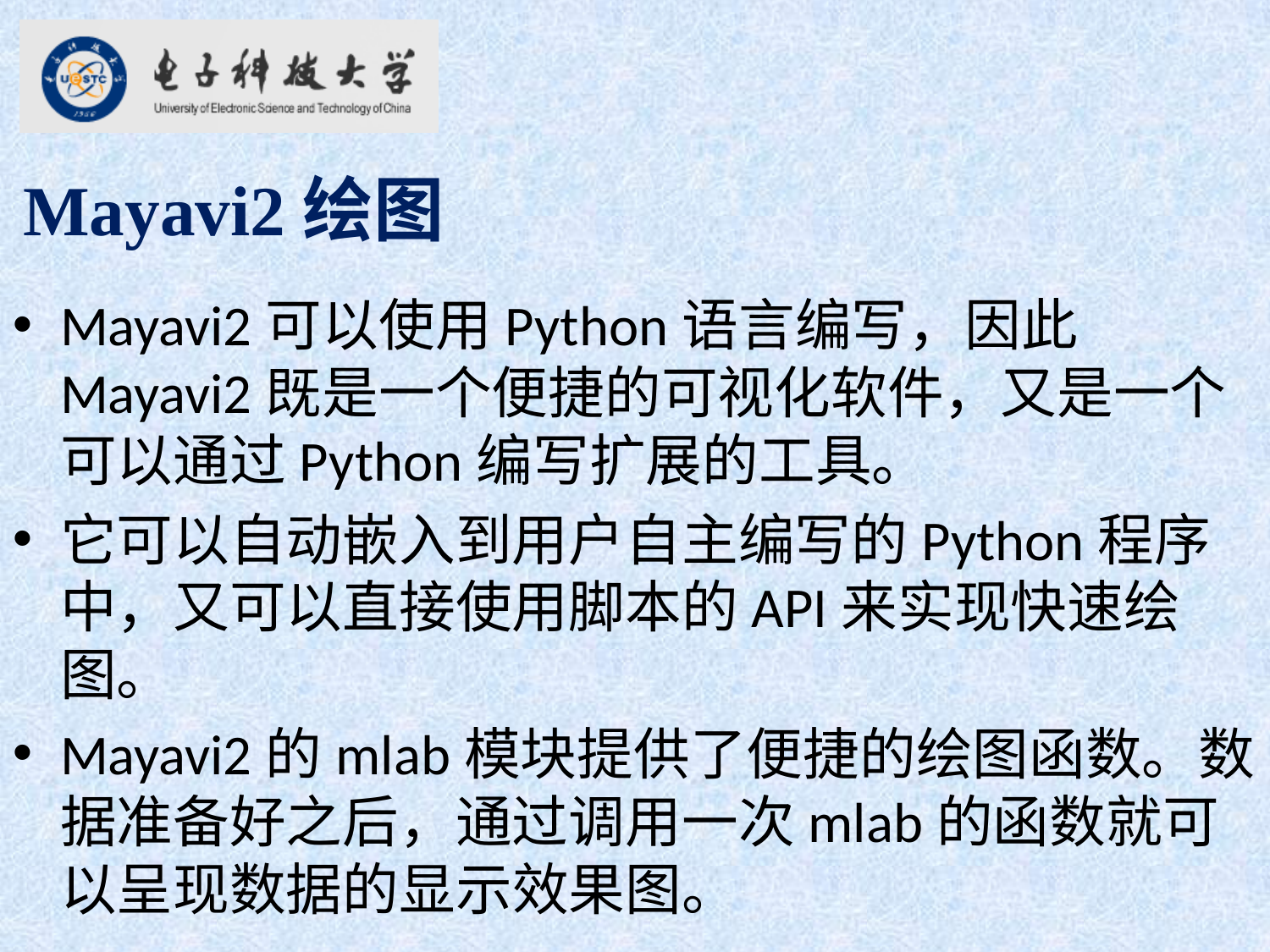

Mayavi2绘图

Mayavi2可以使用Python语言编写，因此Mayavi2既是一个便捷的可视化软件，又是一个可以通过Python编写扩展的工具。
它可以自动嵌入到用户自主编写的Python程序中，又可以直接使用脚本的API来实现快速绘图。
Mayavi2的mlab模块提供了便捷的绘图函数。数据准备好之后，通过调用一次mlab的函数就可以呈现数据的显示效果图。